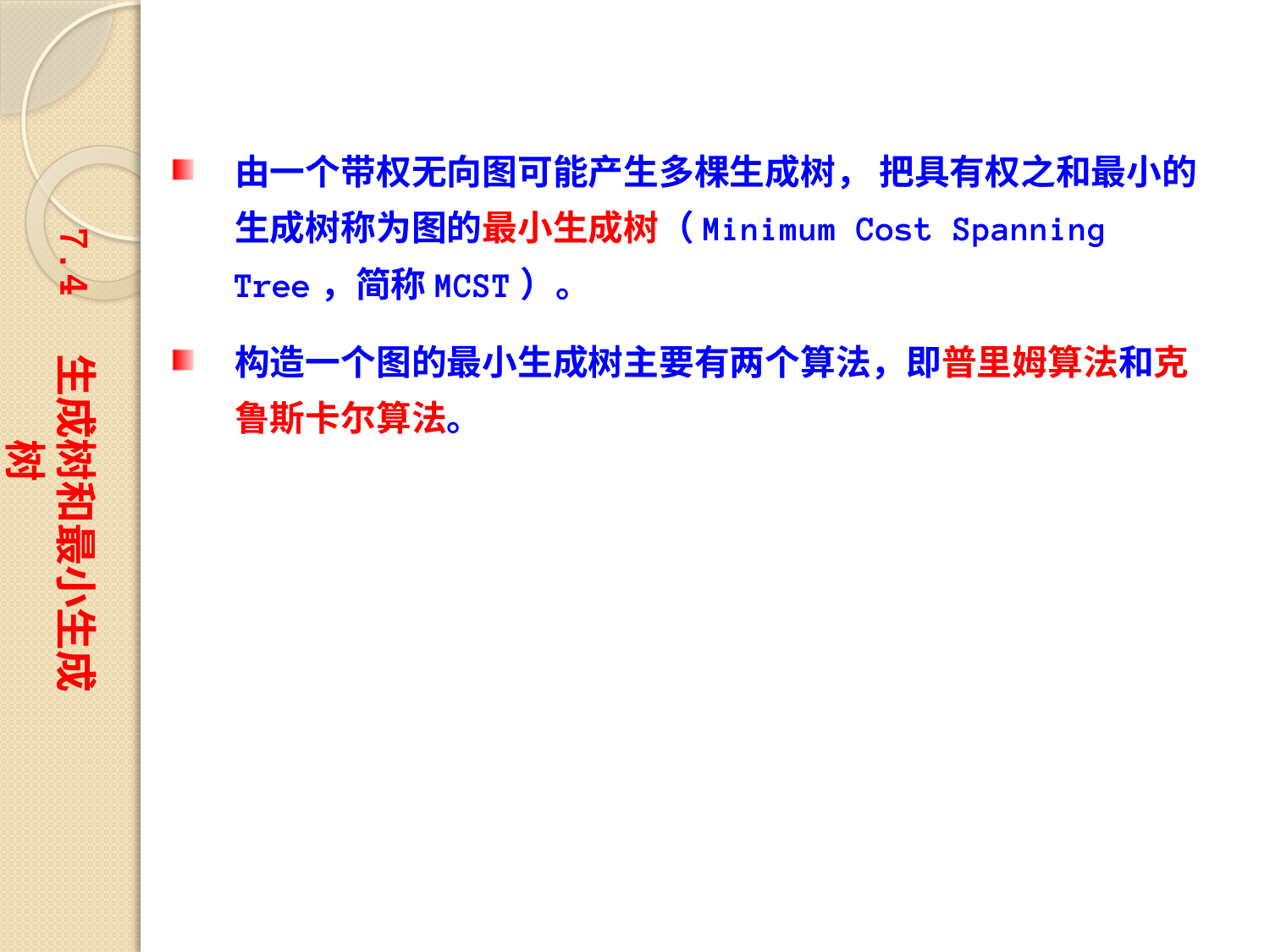

由一个带权无向图可能产生多棵生成树， 把具有权之和最小的生成树称为图的最小生成树（Minimum Cost Spanning Tree，简称MCST）。
构造一个图的最小生成树主要有两个算法，即普里姆算法和克鲁斯卡尔算法。
7.4  生成树和最小生成树